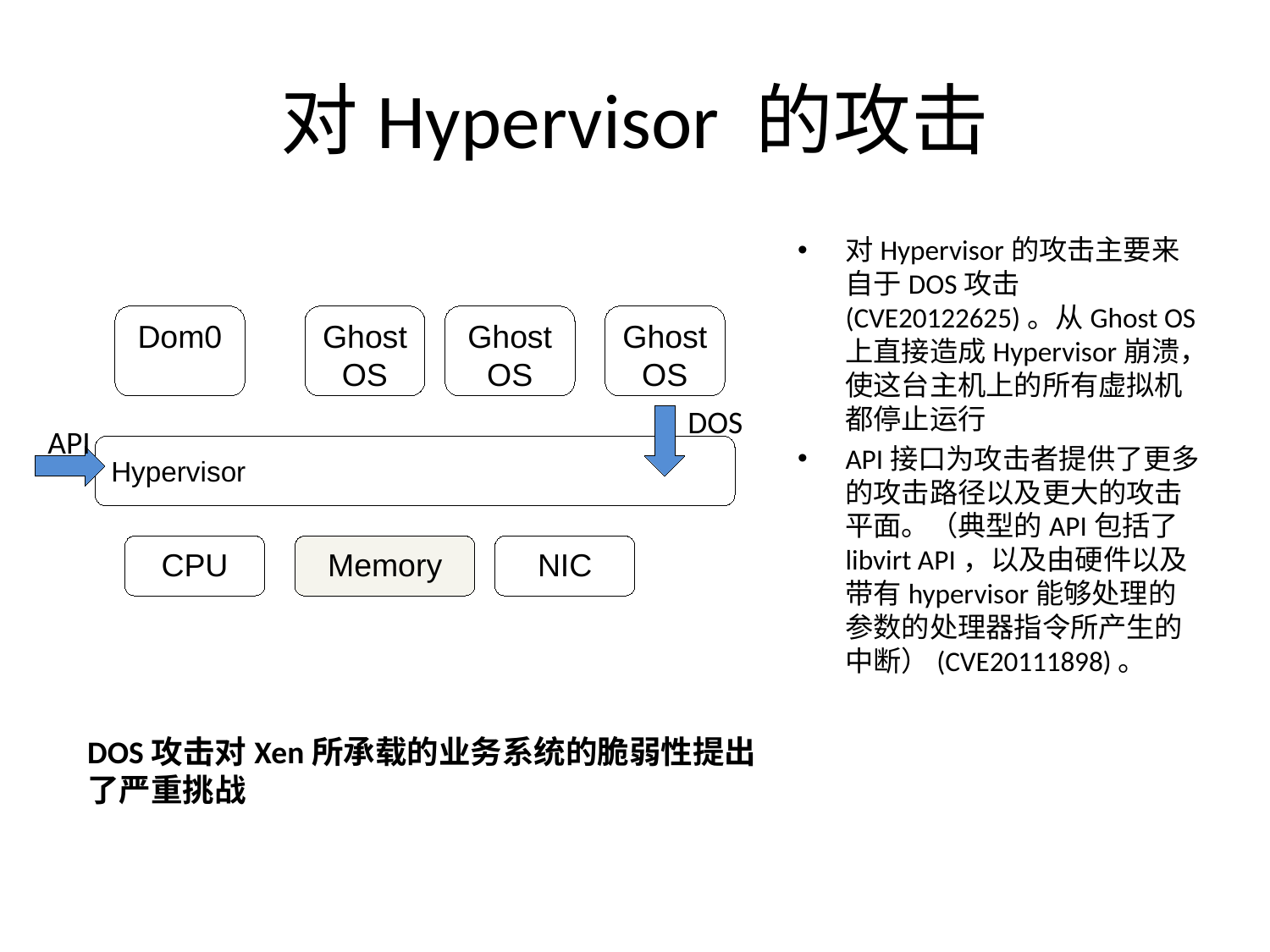

# 对Hypervisor 的攻击
对Hypervisor的攻击主要来自于DOS攻击(CVE20122625)。从Ghost OS上直接造成Hypervisor崩溃，使这台主机上的所有虚拟机都停止运行
API接口为攻击者提供了更多的攻击路径以及更大的攻击平面。（典型的API包括了libvirt API，以及由硬件以及带有hypervisor能够处理的参数的处理器指令所产生的中断）(CVE20111898)。

Dom0
Ghost OS
GhostOS
GhostOS
DOS

API

Hypervisor
CPU
Memory
NIC
DOS攻击对Xen所承载的业务系统的脆弱性提出了严重挑战